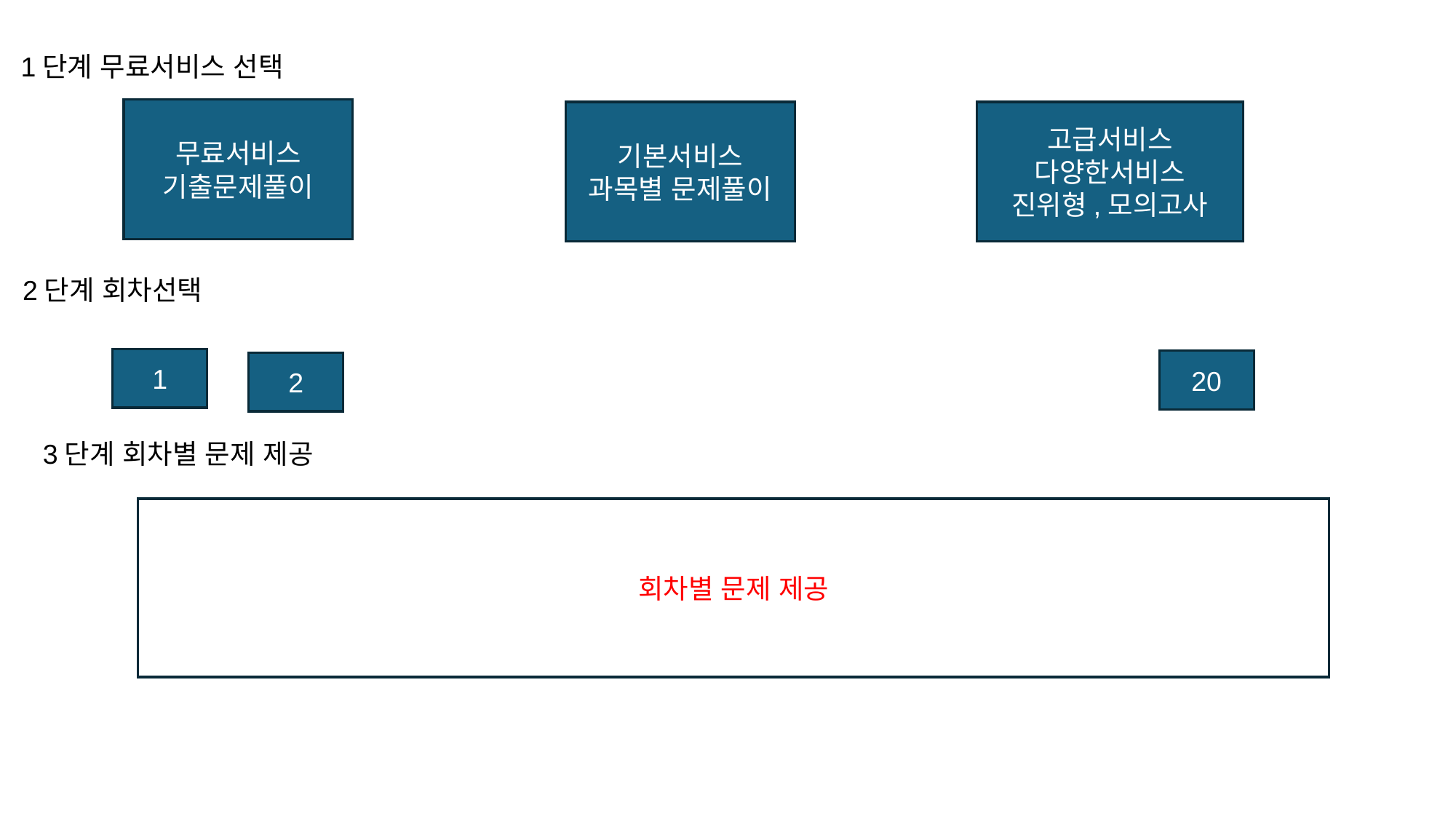

1단계 무료서비스 선택
무료서비스
기출문제풀이
기본서비스
과목별 문제풀이
고급서비스
다양한서비스
진위형,모의고사
2단계 회차선택
1
20
2
3단계 회차별 문제 제공
회차별 문제 제공